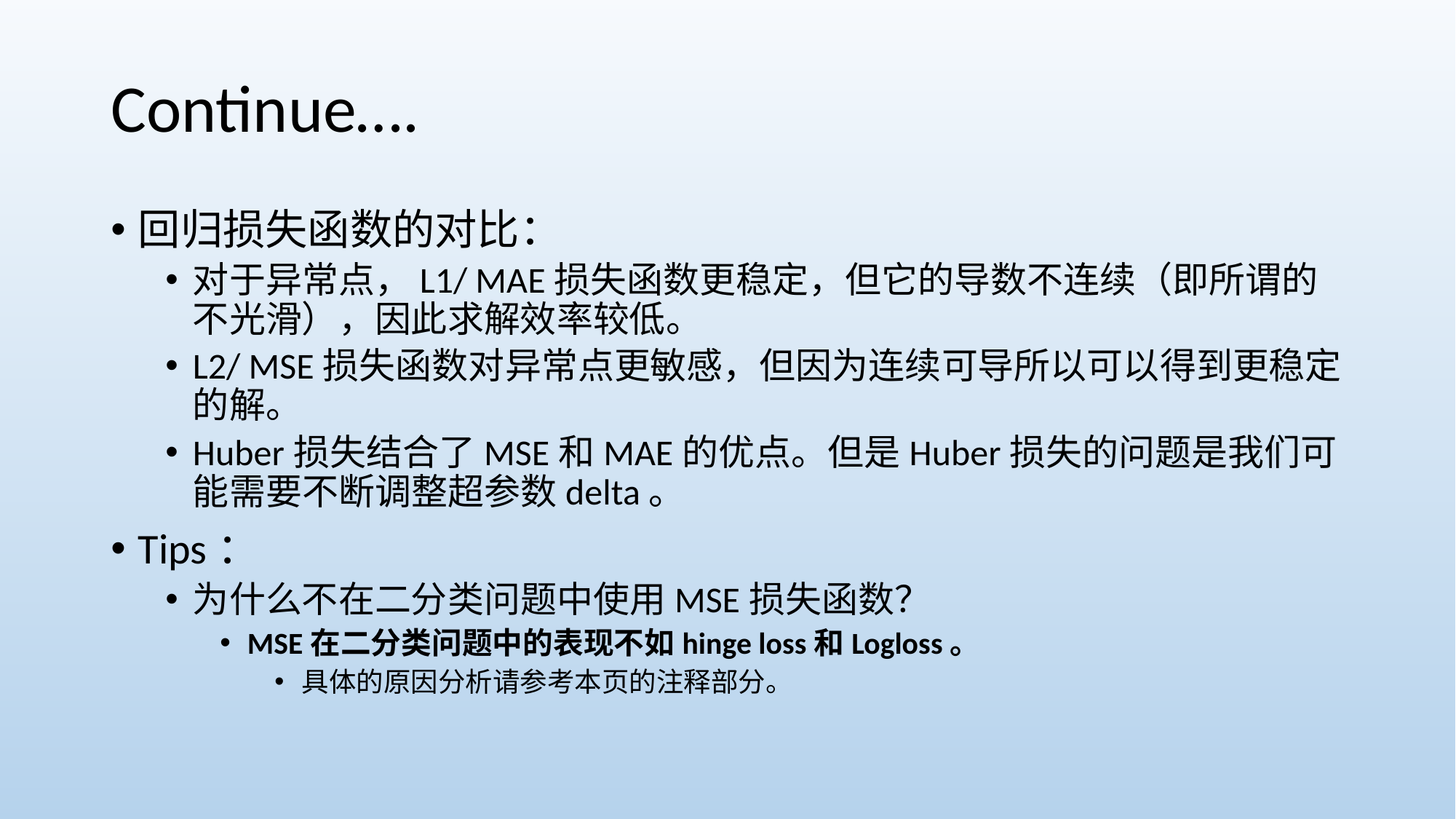

# Continue….
回归损失函数的对比：
对于异常点，L1/ MAE损失函数更稳定，但它的导数不连续（即所谓的不光滑），因此求解效率较低。
L2/ MSE损失函数对异常点更敏感，但因为连续可导所以可以得到更稳定的解。
Huber损失结合了MSE和MAE的优点。但是Huber损失的问题是我们可能需要不断调整超参数delta。
Tips：
为什么不在二分类问题中使用MSE损失函数？
MSE在二分类问题中的表现不如hinge loss和Logloss。
具体的原因分析请参考本页的注释部分。